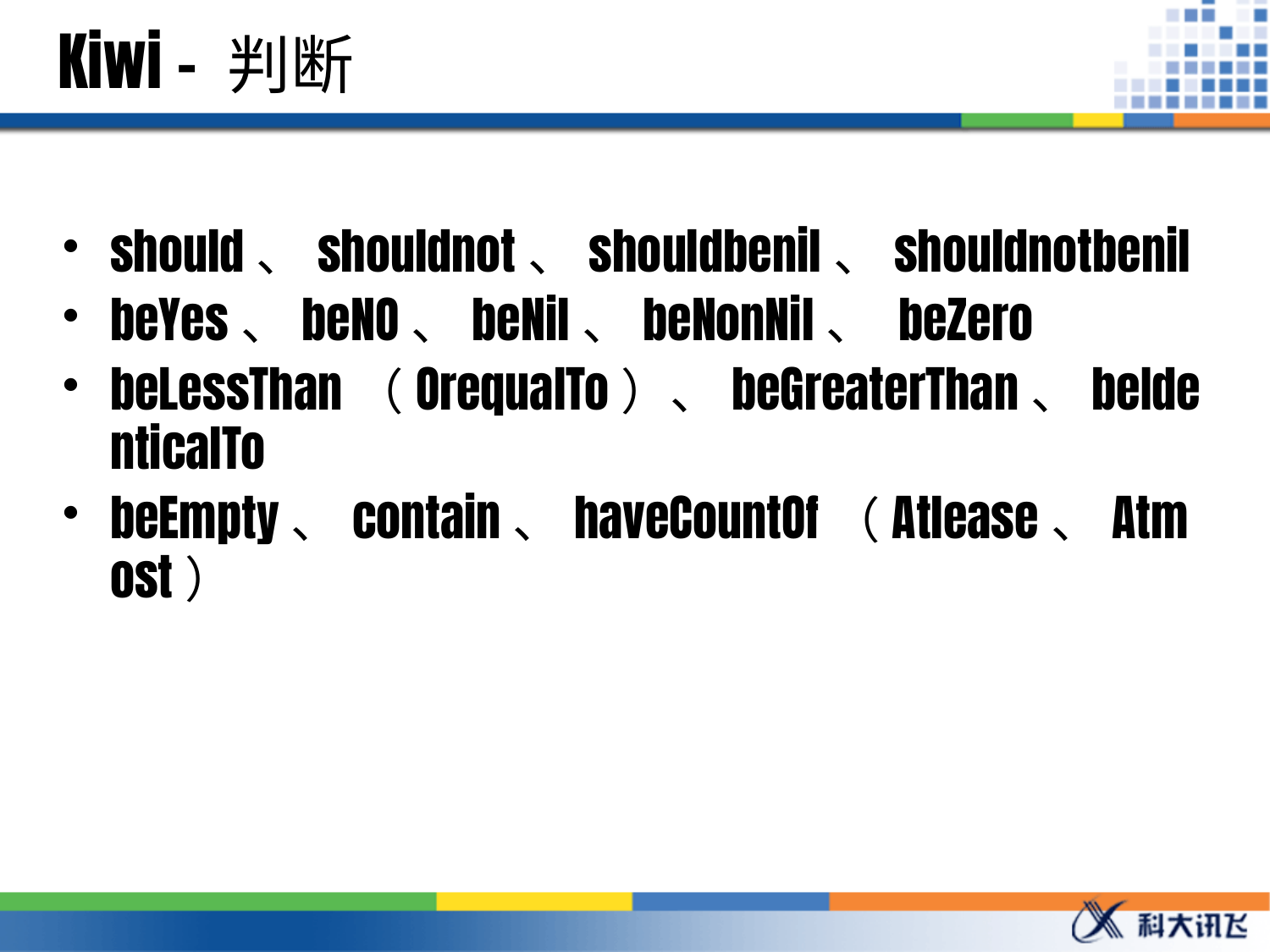

# Kiwi – 判断
should、shouldnot、shouldbenil、shouldnotbenil
beYes、beNO、beNil、beNonNil、 beZero
beLessThan（OrequalTo）、beGreaterThan、beIdenticalTo
beEmpty、contain、haveCountOf（Atlease、Atmost）